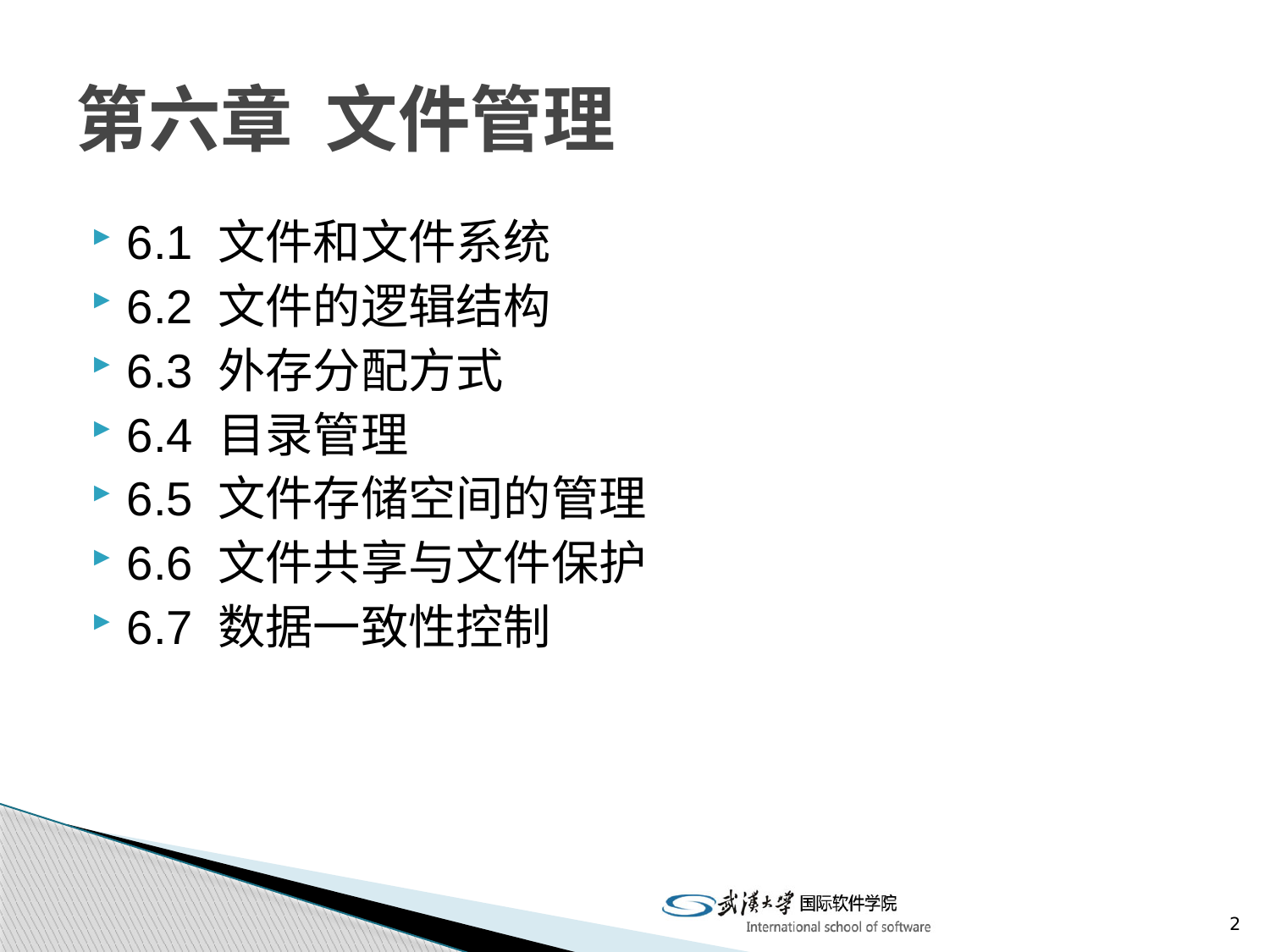

# 第六章  文件管理
6.1 文件和文件系统
6.2 文件的逻辑结构
6.3 外存分配方式
6.4 目录管理
6.5 文件存储空间的管理
6.6 文件共享与文件保护
6.7 数据一致性控制

2